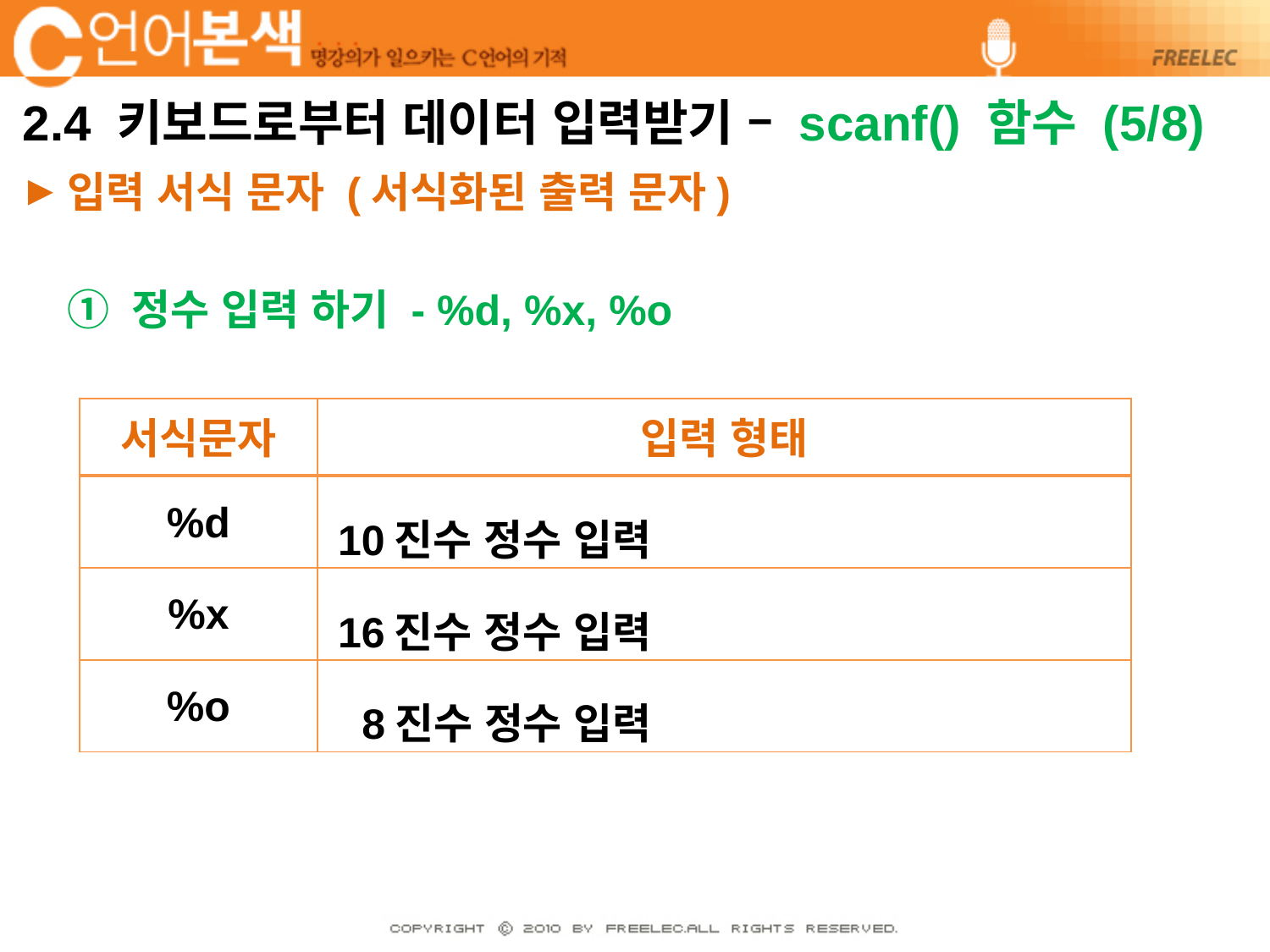

# 2.4 키보드로부터 데이터 입력받기 – scanf() 함수 (5/8)
입력 서식 문자 (서식화된 출력 문자)

	① 정수 입력 하기 - %d, %x, %o
| 서식문자 | 입력 형태 |
| --- | --- |
| %d | 10진수 정수 입력 |
| %x | 16진수 정수 입력 |
| %o | 8진수 정수 입력 |